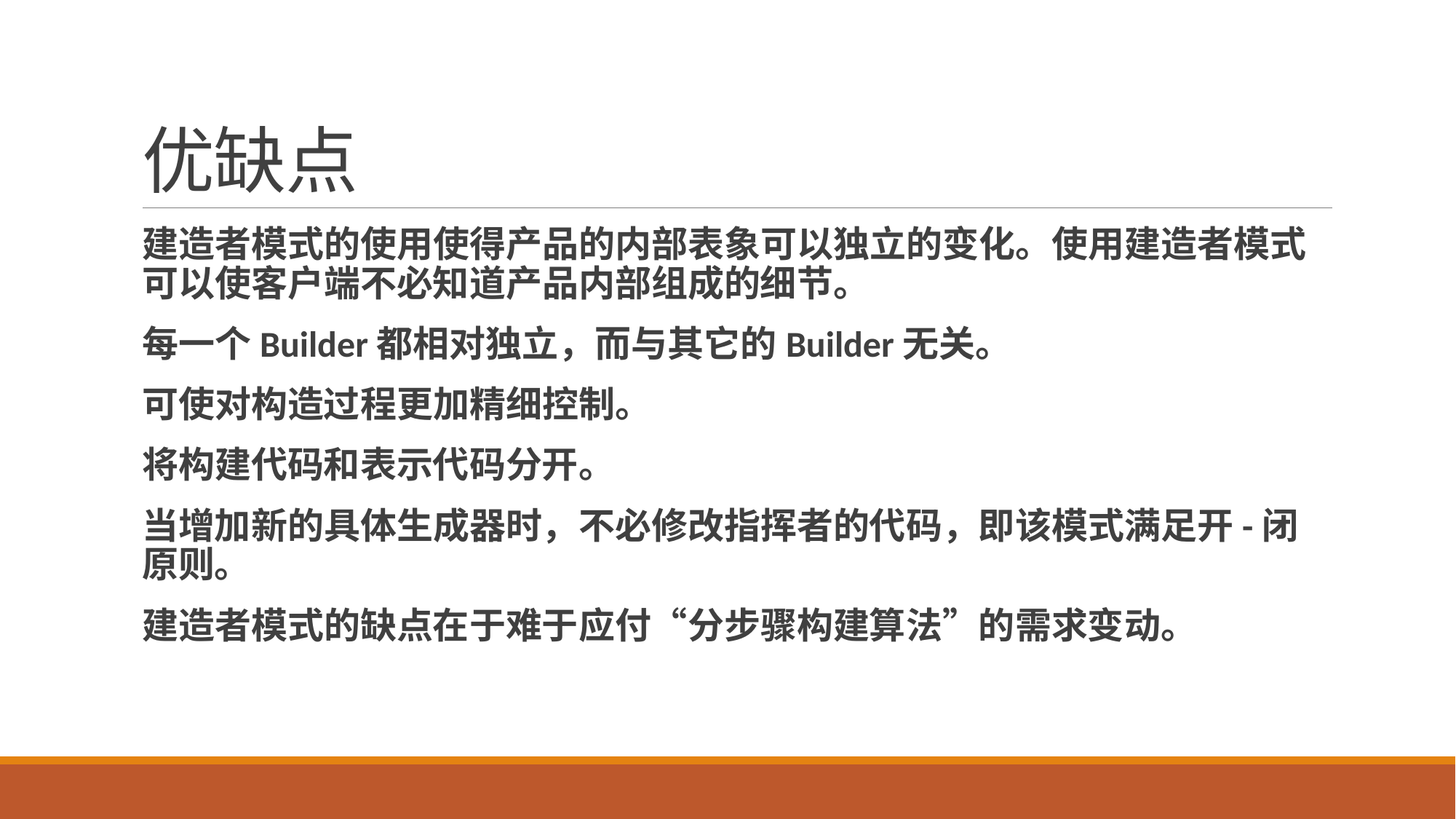

# 优缺点
建造者模式的使用使得产品的内部表象可以独立的变化。使用建造者模式可以使客户端不必知道产品内部组成的细节。
每一个Builder都相对独立，而与其它的Builder无关。
可使对构造过程更加精细控制。
将构建代码和表示代码分开。
当增加新的具体生成器时，不必修改指挥者的代码，即该模式满足开-闭原则。
建造者模式的缺点在于难于应付“分步骤构建算法”的需求变动。